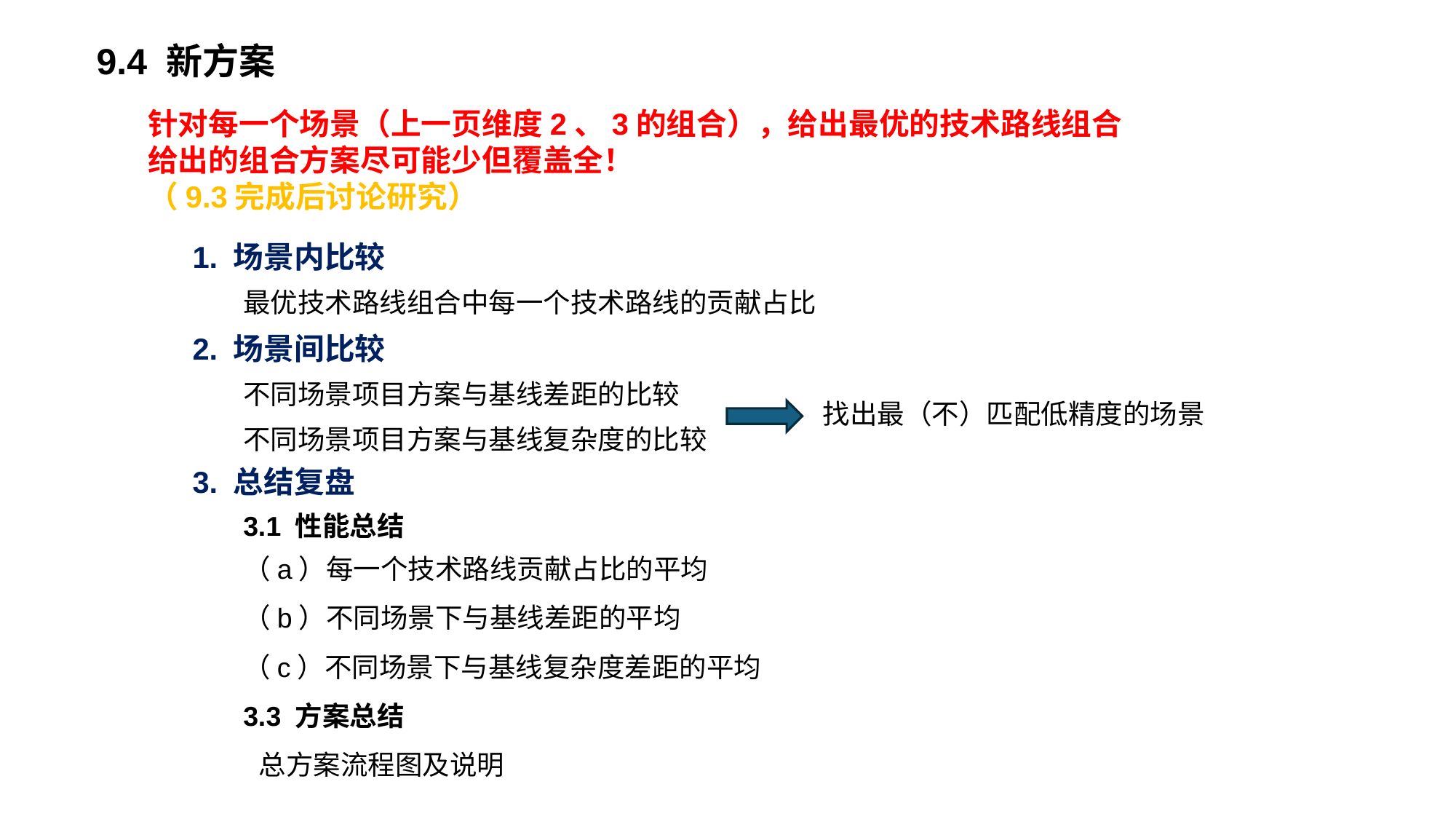

9.4 新方案
针对每一个场景（上一页维度2、3的组合），给出最优的技术路线组合
给出的组合方案尽可能少但覆盖全！
（9.3完成后讨论研究）
1. 场景内比较
最优技术路线组合中每一个技术路线的贡献占比
2. 场景间比较
不同场景项目方案与基线差距的比较
找出最（不）匹配低精度的场景

不同场景项目方案与基线复杂度的比较
3. 总结复盘
3.1 性能总结
（a）每一个技术路线贡献占比的平均
（b）不同场景下与基线差距的平均
（c）不同场景下与基线复杂度差距的平均
3.3 方案总结
总方案流程图及说明